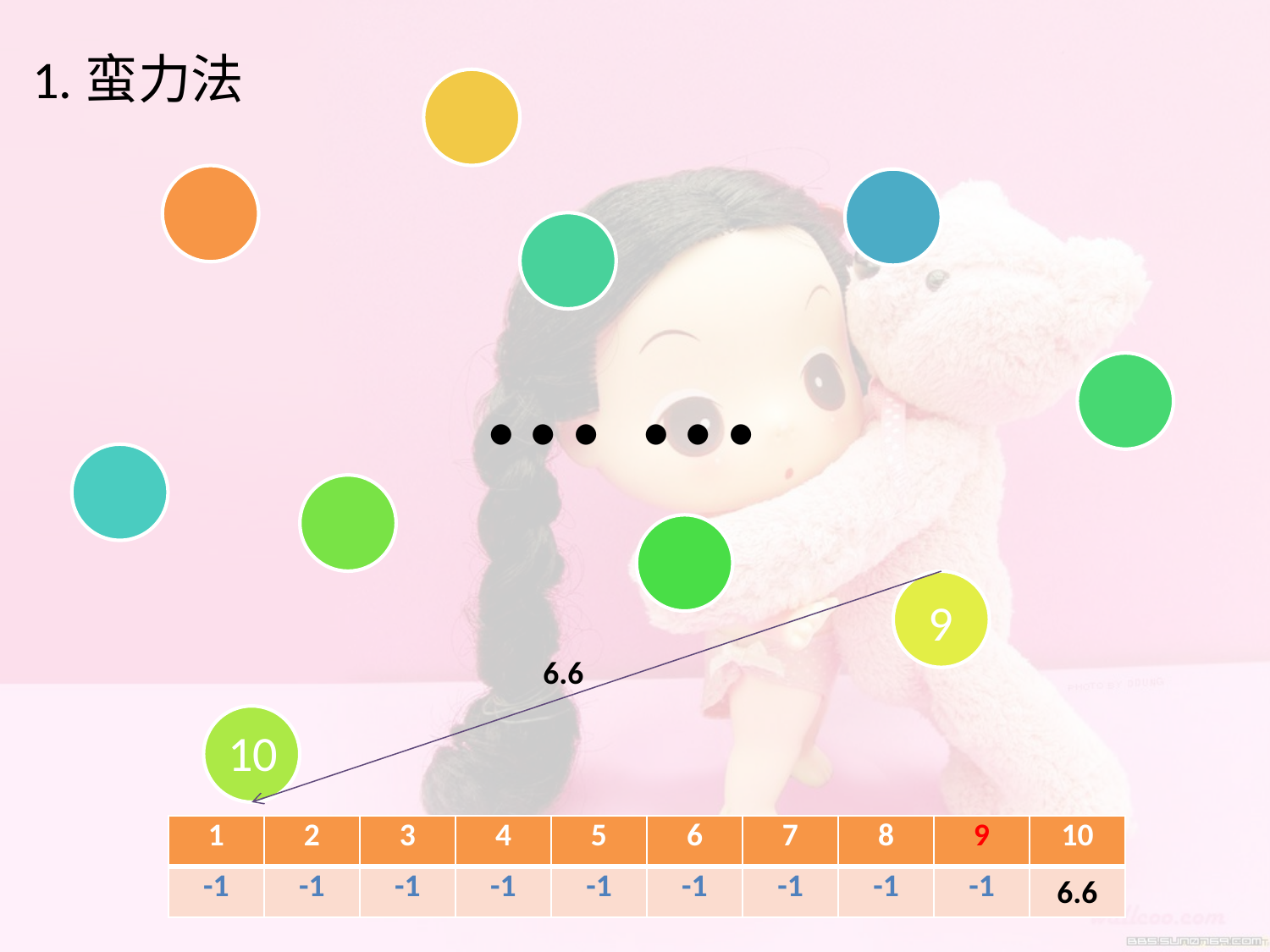

1.蛮力法

… …
9
6.6
10
| 1 | 2 | 3 | 4 | 5 | 6 | 7 | 8 | 9 | 10 |
| --- | --- | --- | --- | --- | --- | --- | --- | --- | --- |
| -1 | -1 | -1 | -1 | -1 | -1 | -1 | -1 | -1 |  |
6.6